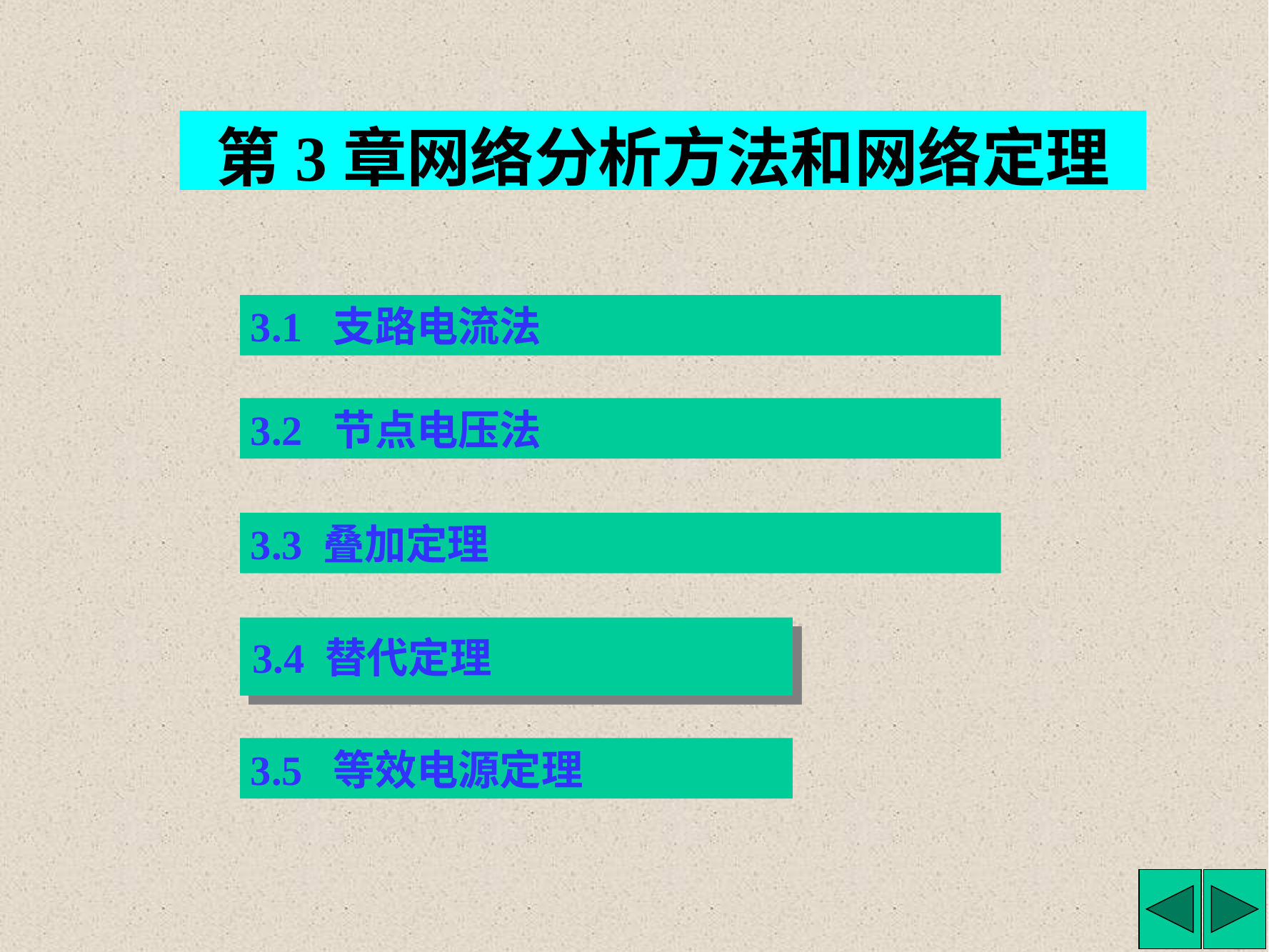

第3章网络分析方法和网络定理
3.1  支路电流法
3.2  节点电压法
3.3 叠加定理
3.4 替代定理
3.5  等效电源定理